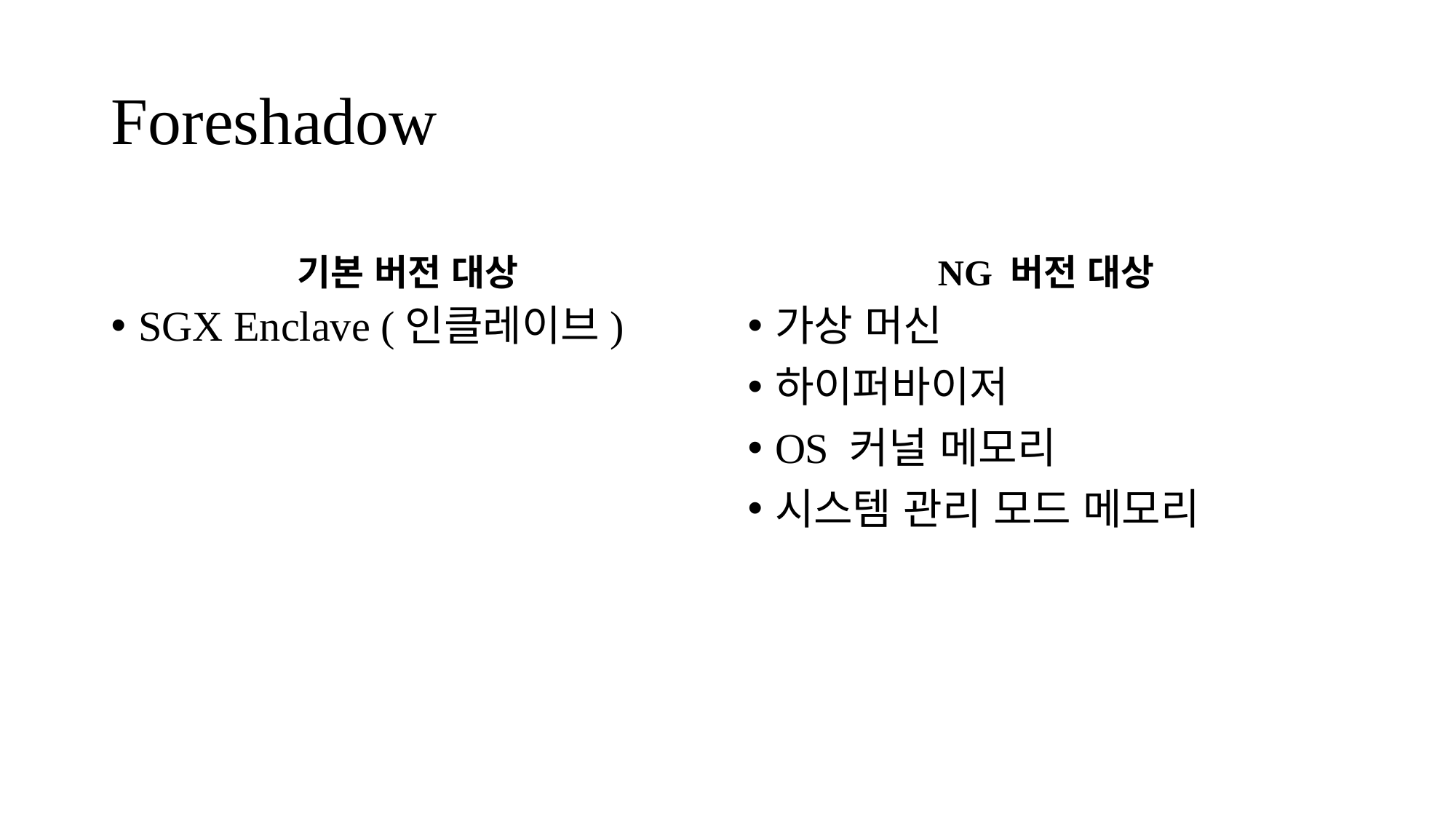

# Foreshadow
기본 버전 대상
NG 버전 대상
SGX Enclave (인클레이브)
가상 머신
하이퍼바이저
OS 커널 메모리
시스템 관리 모드 메모리